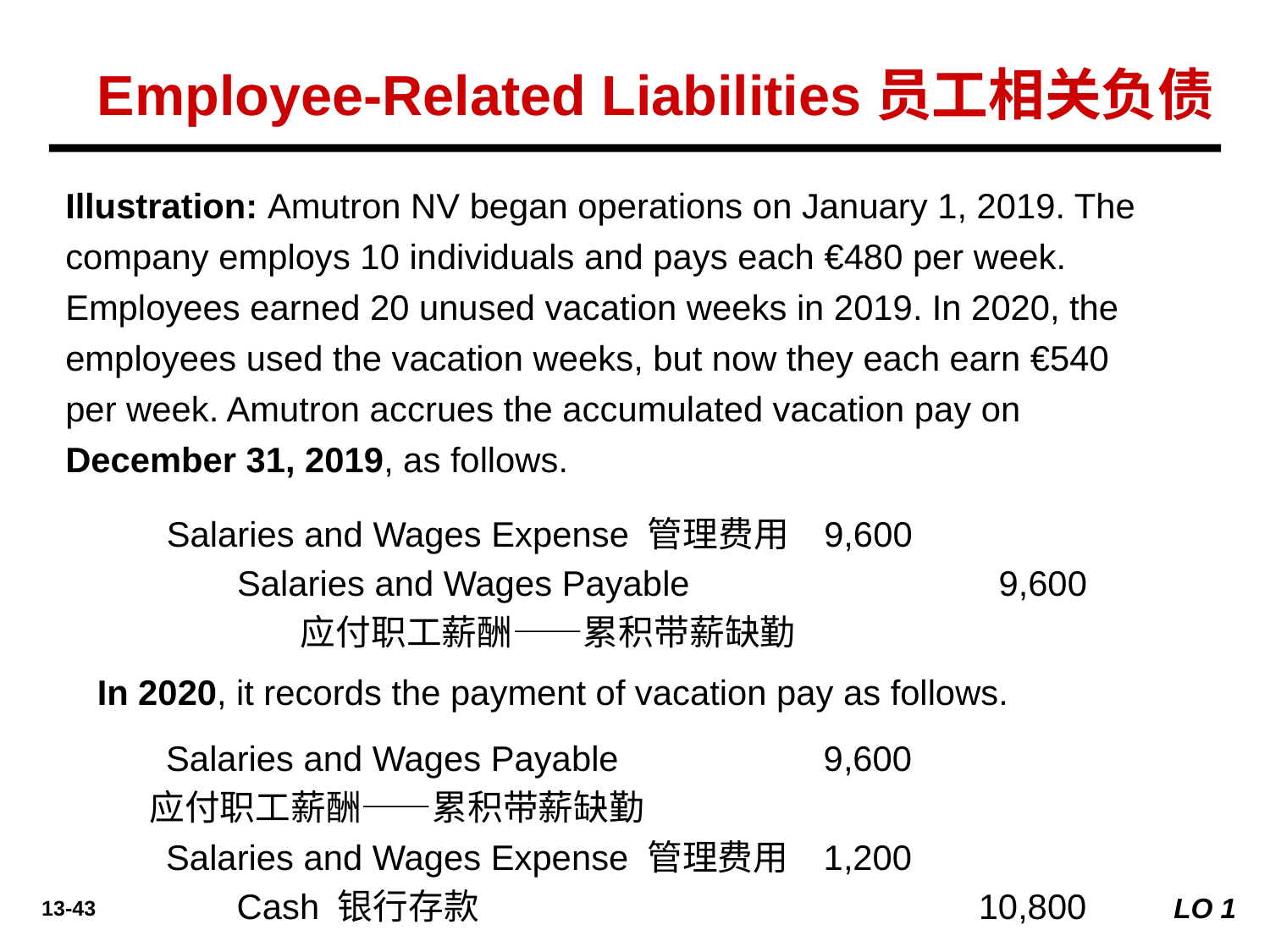

Employee-Related Liabilities员工相关负债

Illustration: Amutron NV began operations on January 1, 2019. The company employs 10 individuals and pays each €480 per week. Employees earned 20 unused vacation weeks in 2019. In 2020, the employees used the vacation weeks, but now they each earn €540 per week. Amutron accrues the accumulated vacation pay on December 31, 2019, as follows.
	Salaries and Wages Expense 管理费用 	9,600
		Salaries and Wages Payable		9,600
应付职工薪酬——累积带薪缺勤
In 2020, it records the payment of vacation pay as follows.
	Salaries and Wages Payable	9,600
           应付职工薪酬——累积带薪缺勤
	Salaries and Wages Expense 管理费用 	1,200
		Cash 银行存款		10,800
LO 1